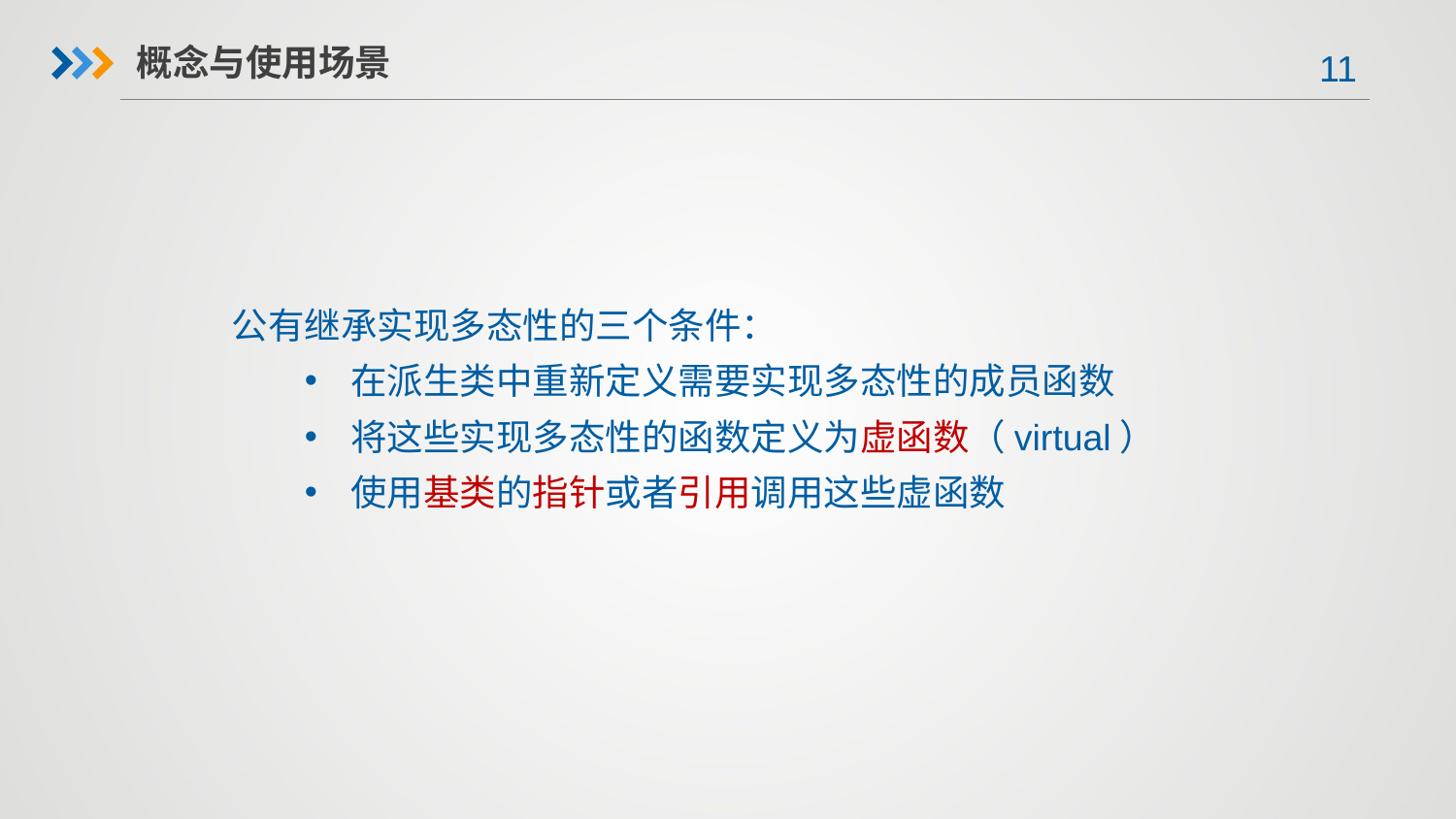

概念与使用场景
公有继承实现多态性的三个条件：
在派生类中重新定义需要实现多态性的成员函数
将这些实现多态性的函数定义为虚函数（virtual）
使用基类的指针或者引用调用这些虚函数